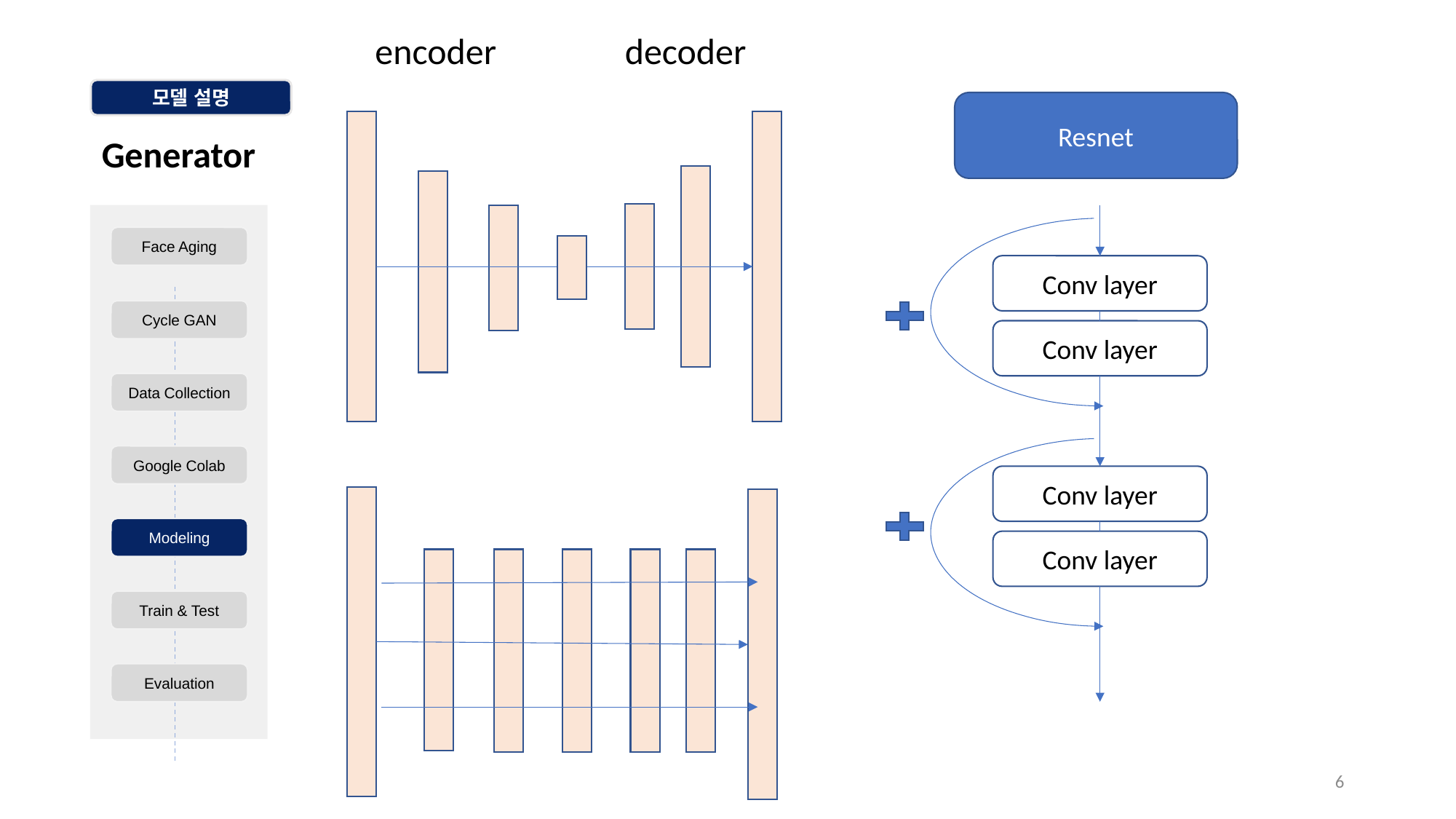

encoder
decoder
모델 설명

Resnet

Generator

Face Aging

Conv layer

Cycle GAN
Conv layer
Data Collection

Google Colab
Conv layer

Modeling
Conv layer

Train & Test
Evaluation
6